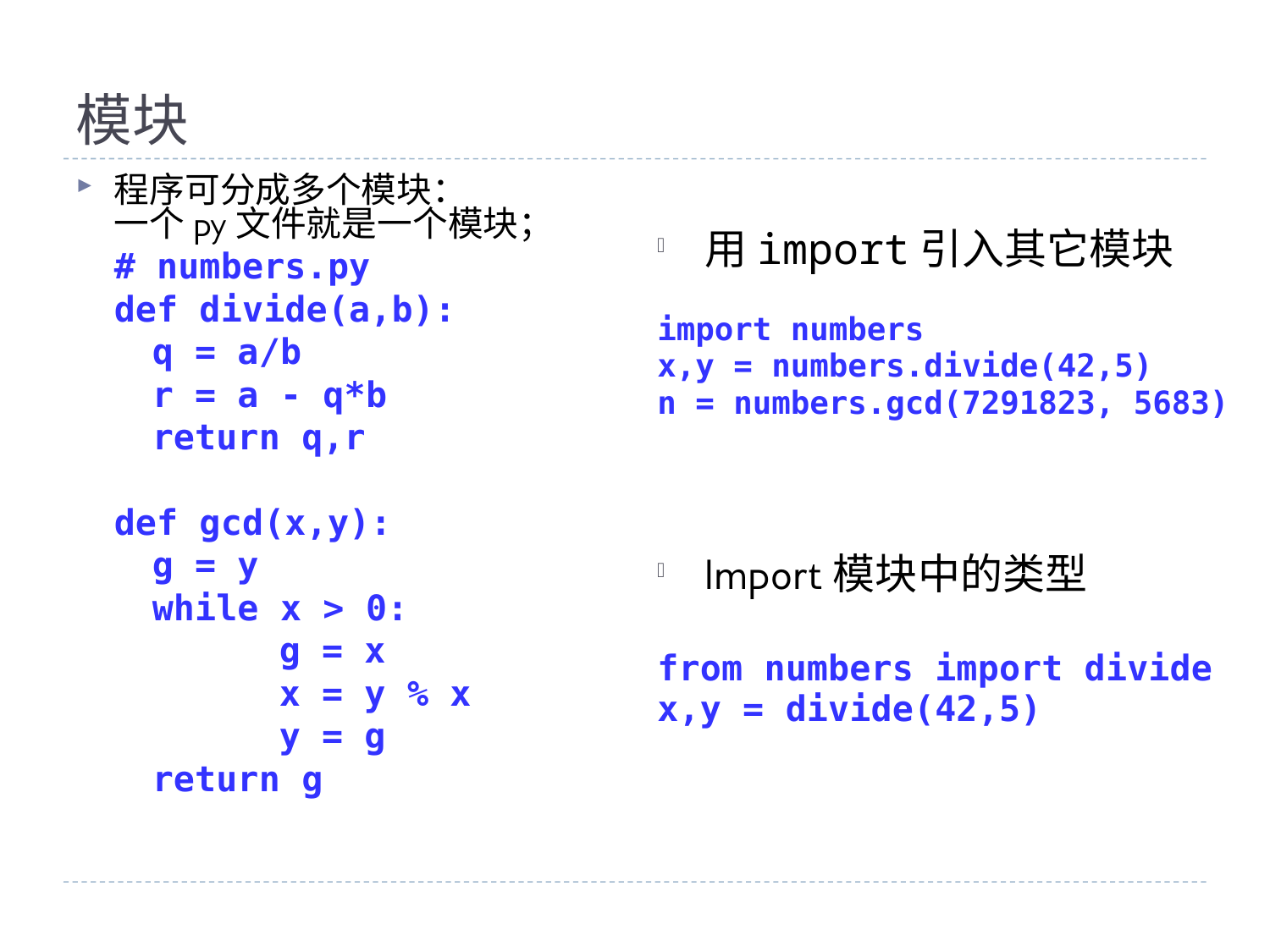

# 模块
程序可分成多个模块：
一个py文件就是一个模块；
# numbers.py
def divide(a,b):
	q = a/b
	r = a - q*b
	return q,r

def gcd(x,y):
	g = y
	while x > 0:
		g = x
		x = y % x
		y = g
	return g
用import引入其它模块

import numbers
x,y = numbers.divide(42,5)
n = numbers.gcd(7291823, 5683)

Import模块中的类型

from numbers import divide
x,y = divide(42,5)